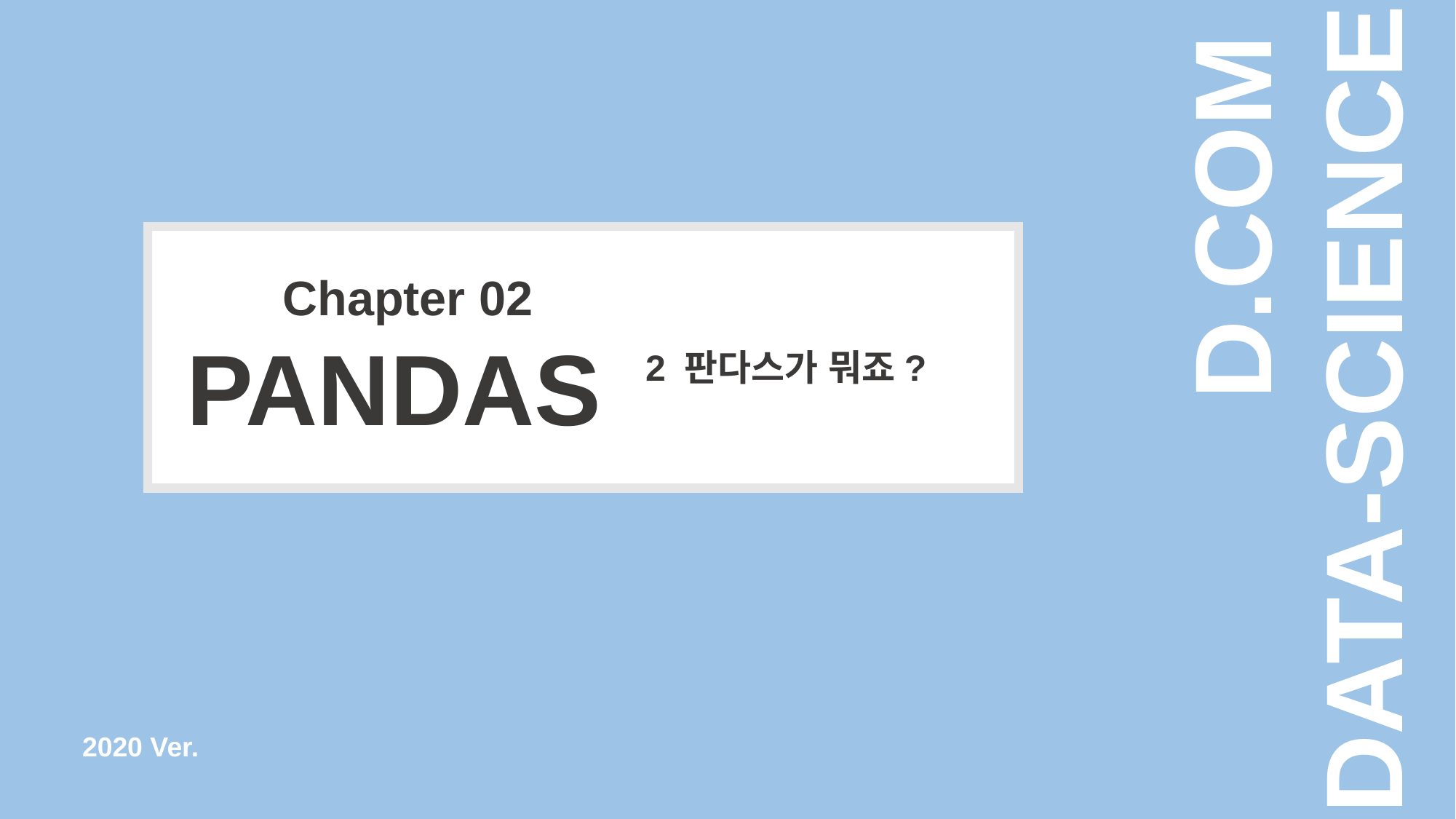

Chapter 02
PANDAS
D.COM
DATA-SCIENCE
2 판다스가 뭐죠?
2020 Ver.